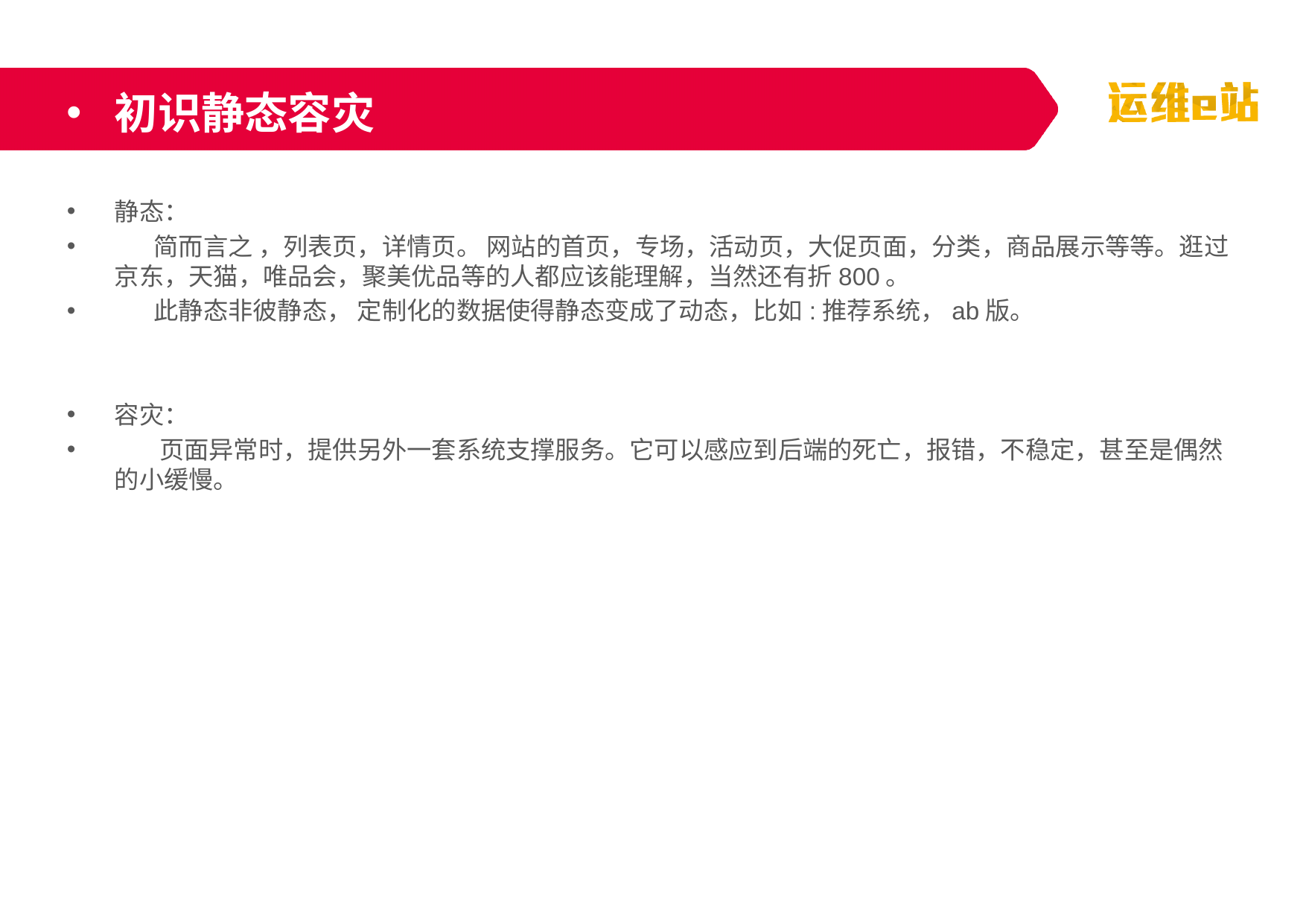

初识静态容灾
静态：
      简而言之 ，列表页，详情页。 网站的首页，专场，活动页，大促页面，分类，商品展示等等。逛过京东，天猫，唯品会，聚美优品等的人都应该能理解，当然还有折800。
      此静态非彼静态， 定制化的数据使得静态变成了动态，比如:推荐系统，ab版。

容灾：
       页面异常时，提供另外一套系统支撑服务。它可以感应到后端的死亡，报错，不稳定，甚至是偶然的小缓慢。